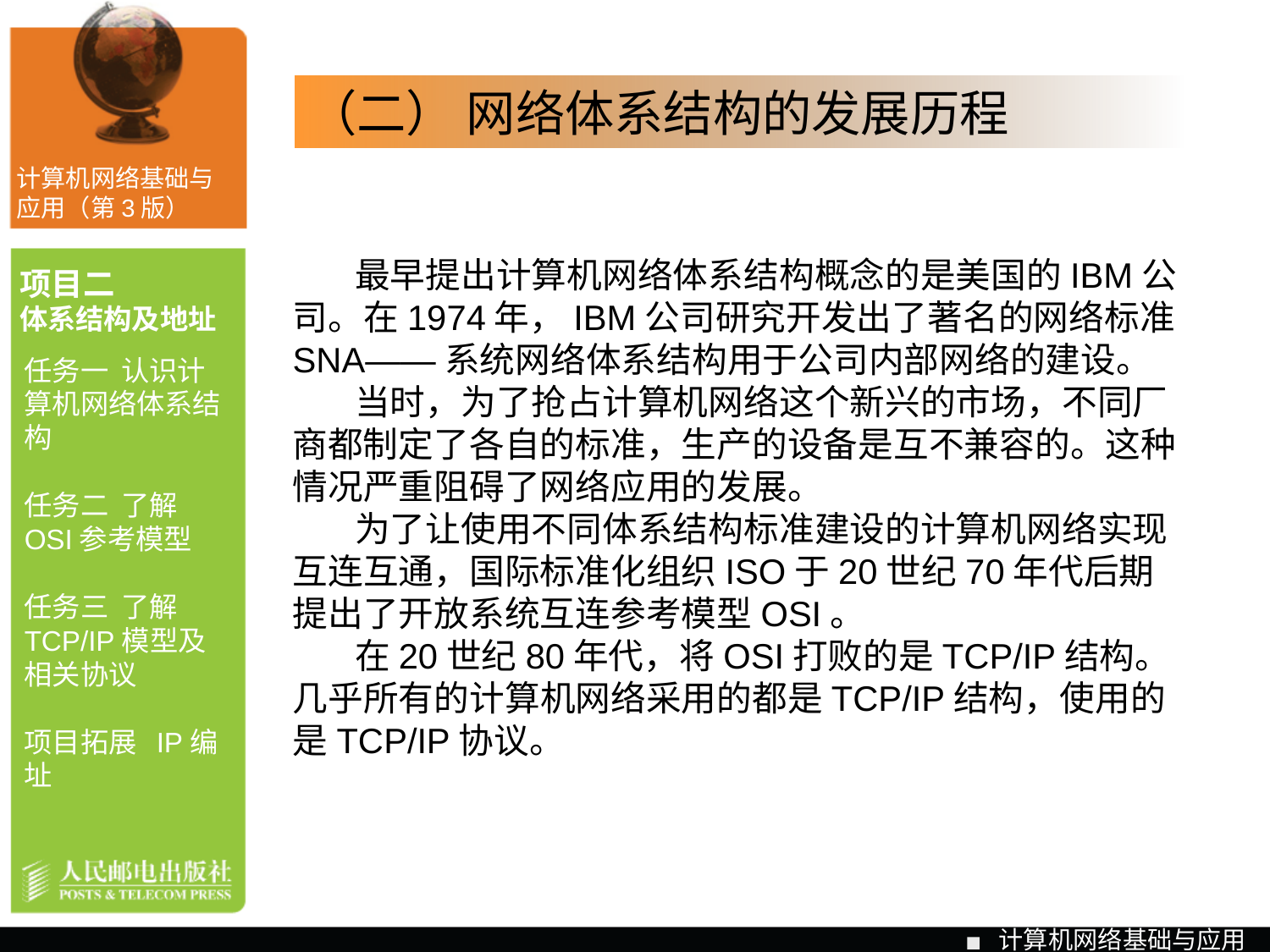

（二） 网络体系结构的发展历程
计算机网络基础与应用（第3版）
最早提出计算机网络体系结构概念的是美国的IBM公司。在1974年，IBM公司研究开发出了著名的网络标准SNA——系统网络体系结构用于公司内部网络的建设。
当时，为了抢占计算机网络这个新兴的市场，不同厂商都制定了各自的标准，生产的设备是互不兼容的。这种情况严重阻碍了网络应用的发展。
为了让使用不同体系结构标准建设的计算机网络实现互连互通，国际标准化组织ISO于20世纪70年代后期提出了开放系统互连参考模型OSI。
在20世纪80年代，将OSI打败的是TCP/IP结构。几乎所有的计算机网络采用的都是TCP/IP结构，使用的是TCP/IP协议。
项目二
体系结构及地址
任务一  认识计算机网络体系结构

任务二  了解OSI参考模型

任务三  了解TCP/IP模型及相关协议

项目拓展  IP编址

计算机网络基础与应用